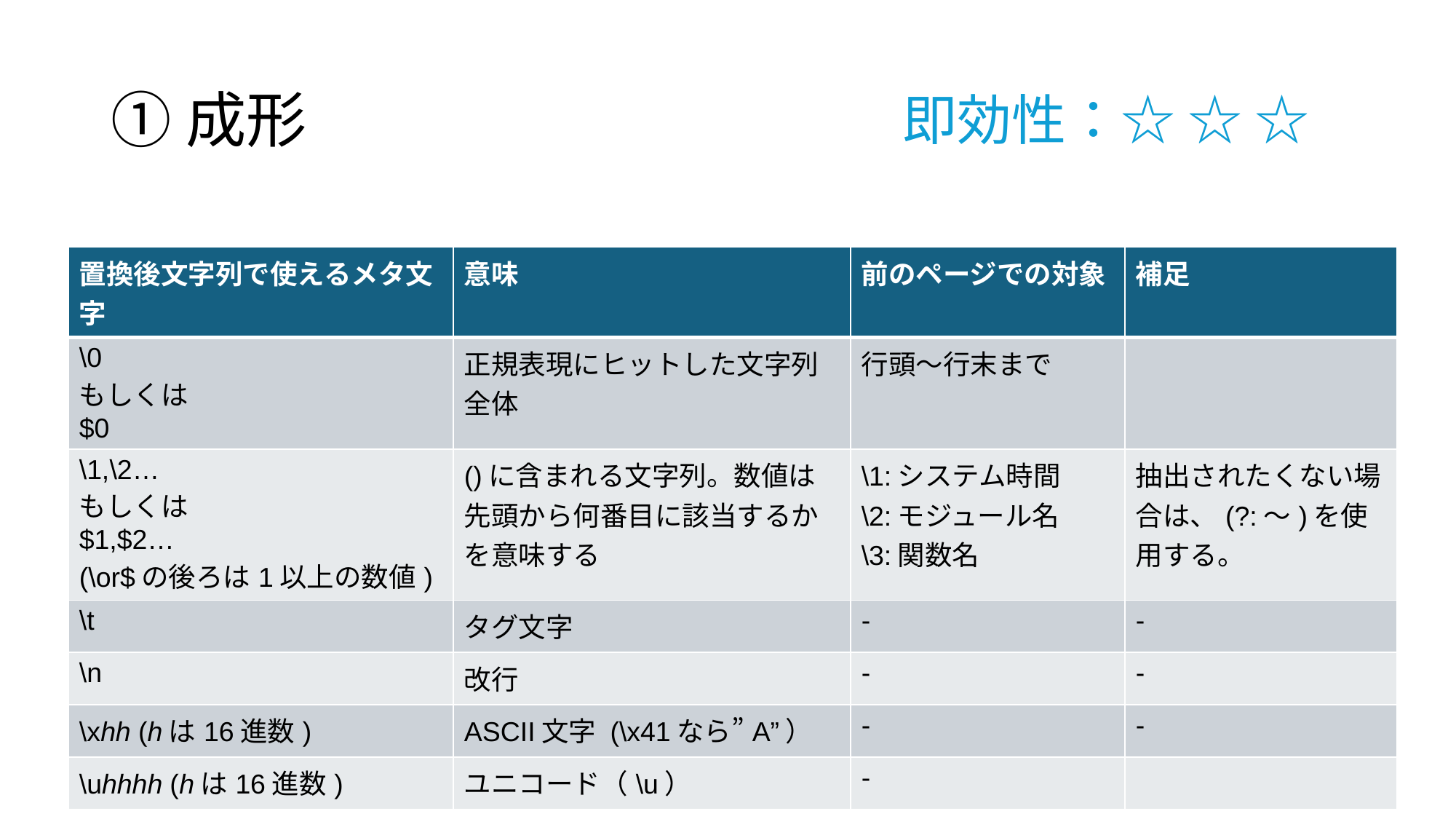

# ①成形
即効性：☆ ☆ ☆

| 置換後文字列で使えるメタ文字 | 意味 | 前のページでの対象 | 補足 |
| --- | --- | --- | --- |
| \0 もしくは $0 | 正規表現にヒットした文字列全体 | 行頭～行末まで |  |
| \1,\2… もしくは $1,$2… (\or$の後ろは1以上の数値) | ()に含まれる文字列。数値は先頭から何番目に該当するかを意味する | \1:システム時間 \2:モジュール名 \3:関数名 | 抽出されたくない場合は、(?:～)を使用する。 |
| \t | タグ文字 | - | - |
| \n | 改行 | - | - |
| \xhh (hは16進数) | ASCII文字 (\x41なら”A”） | - | - |
| \uhhhh (hは16進数) | ユニコード（\u） | - |  |